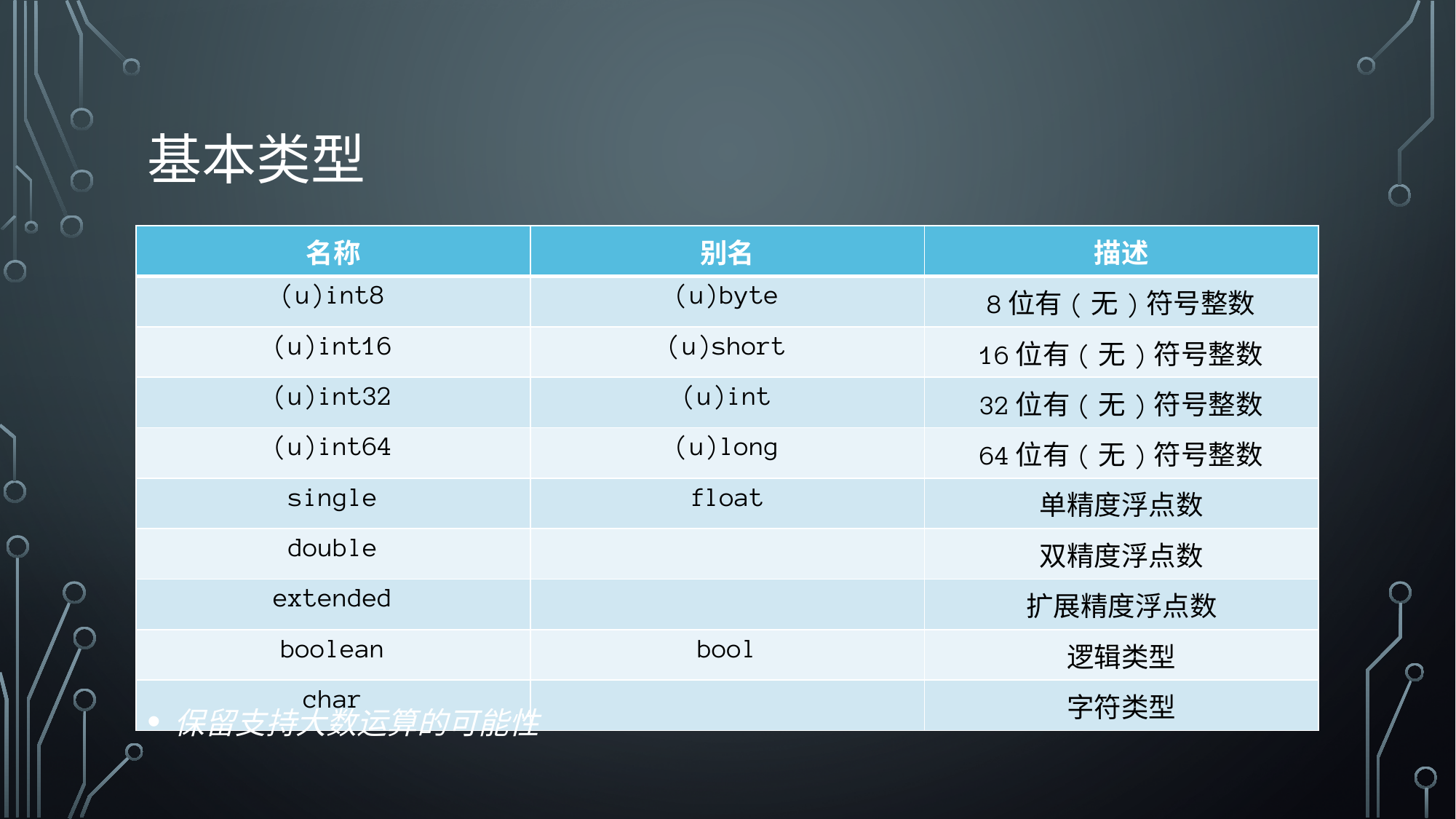

# 基本类型
| 名称 | 别名 | 描述 |
| --- | --- | --- |
| (u)int8 | (u)byte | 8位有(无)符号整数 |
| (u)int16 | (u)short | 16位有(无)符号整数 |
| (u)int32 | (u)int | 32位有(无)符号整数 |
| (u)int64 | (u)long | 64位有(无)符号整数 |
| single | float | 单精度浮点数 |
| double |  | 双精度浮点数 |
| extended |  | 扩展精度浮点数 |
| boolean | bool | 逻辑类型 |
| char |  | 字符类型 |
保留支持大数运算的可能性